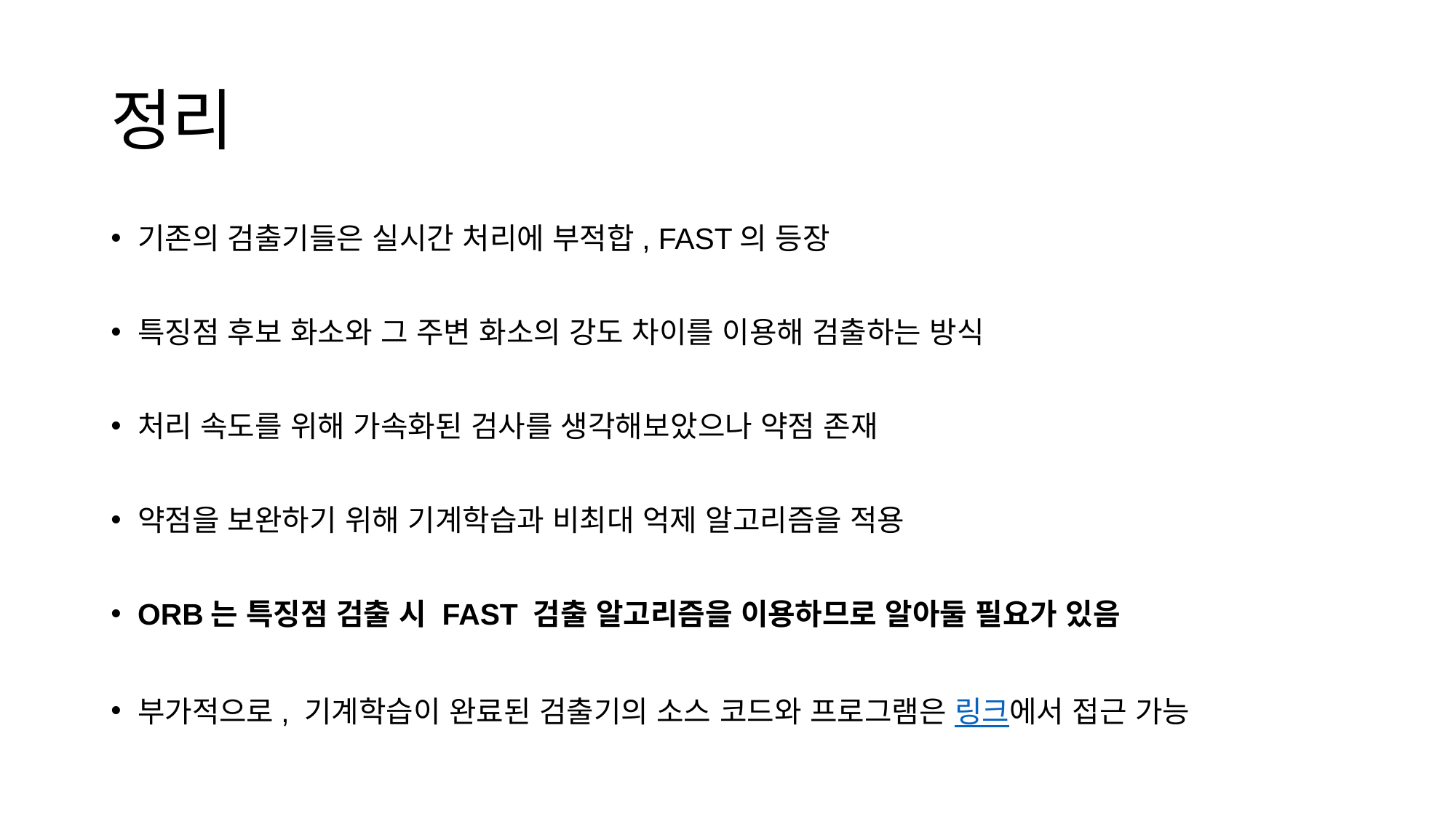

# 정리
기존의 검출기들은 실시간 처리에 부적합, FAST의 등장

특징점 후보 화소와 그 주변 화소의 강도 차이를 이용해 검출하는 방식

처리 속도를 위해 가속화된 검사를 생각해보았으나 약점 존재

약점을 보완하기 위해 기계학습과 비최대 억제 알고리즘을 적용

ORB는 특징점 검출 시 FAST 검출 알고리즘을 이용하므로 알아둘 필요가 있음

부가적으로, 기계학습이 완료된 검출기의 소스 코드와 프로그램은 링크에서 접근 가능